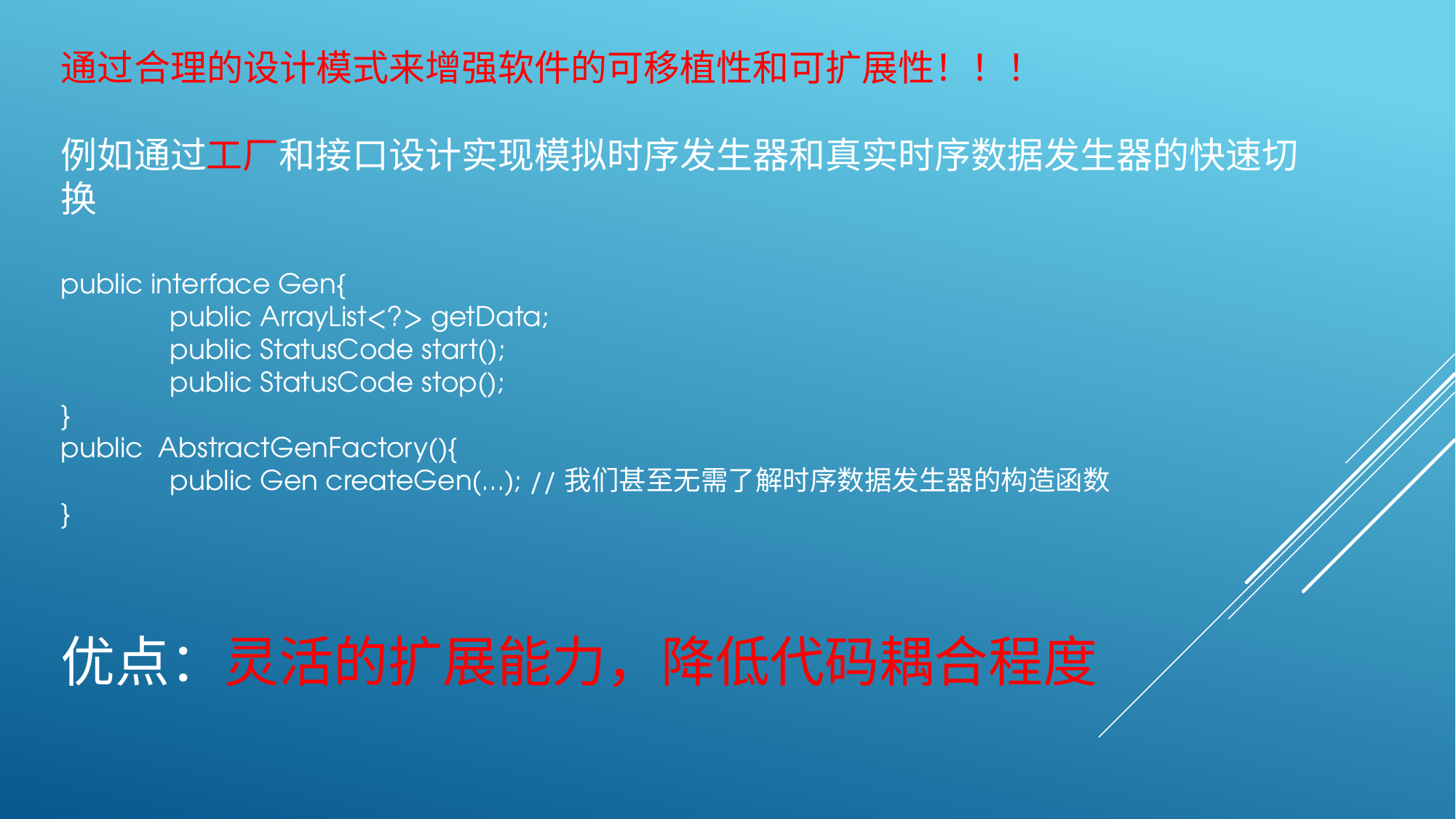

通过合理的设计模式来增强软件的可移植性和可扩展性！！！

例如通过工厂和接口设计实现模拟时序发生器和真实时序数据发生器的快速切换
public interface Gen{
	public ArrayList<?> getData;
	public StatusCode start();
	public StatusCode stop();
}
public  AbstractGenFactory(){
	public Gen createGen(…); //我们甚至无需了解时序数据发生器的构造函数
}

优点：灵活的扩展能力，降低代码耦合程度